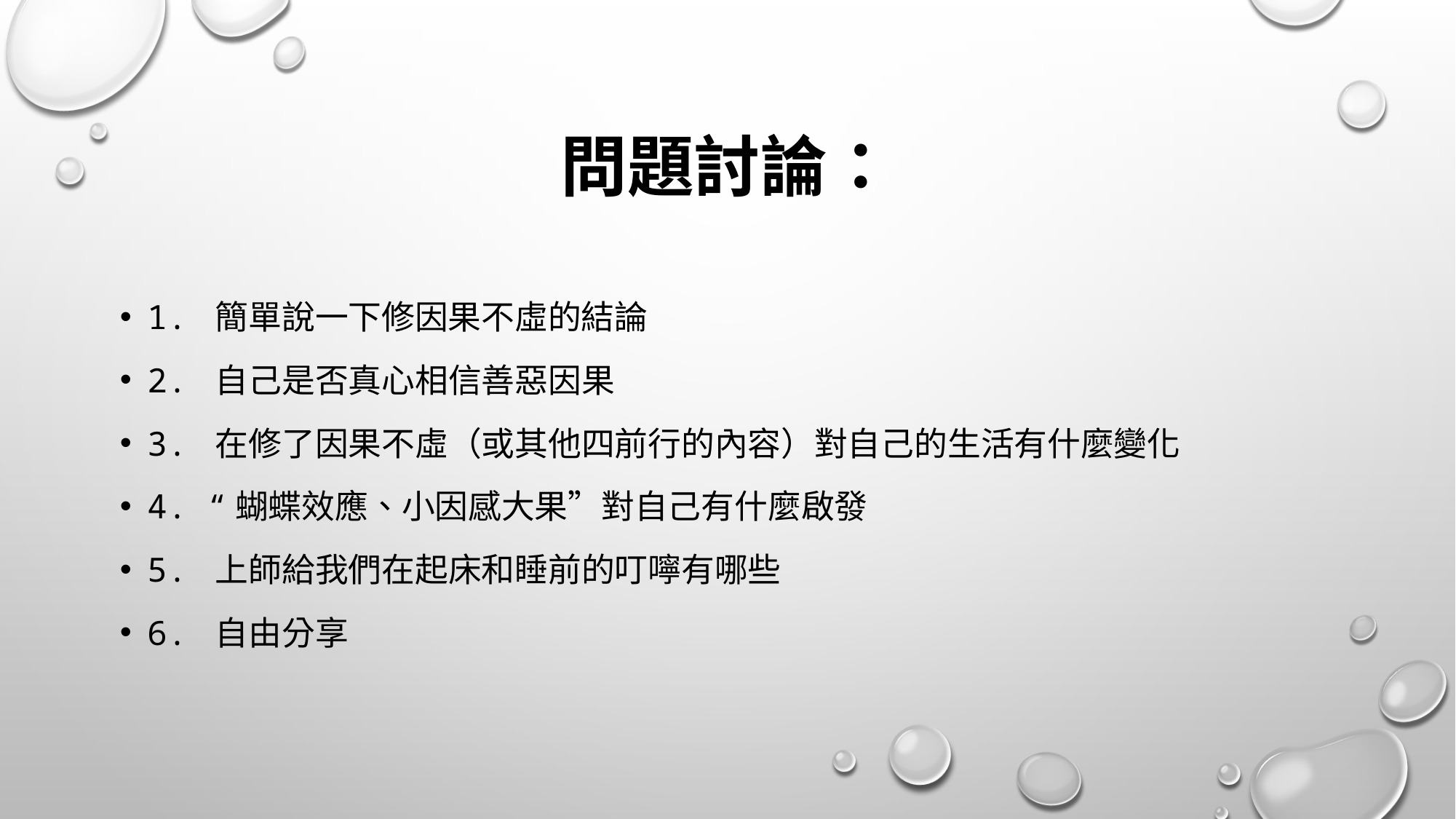

# 問題討論：
1. 簡單說一下修因果不虛的結論
2. 自己是否真心相信善惡因果
3. 在修了因果不虛（或其他四前行的內容）對自己的生活有什麼變化
4. “蝴蝶效應、小因感大果”對自己有什麼啟發
5. 上師給我們在起床和睡前的叮嚀有哪些
6. 自由分享